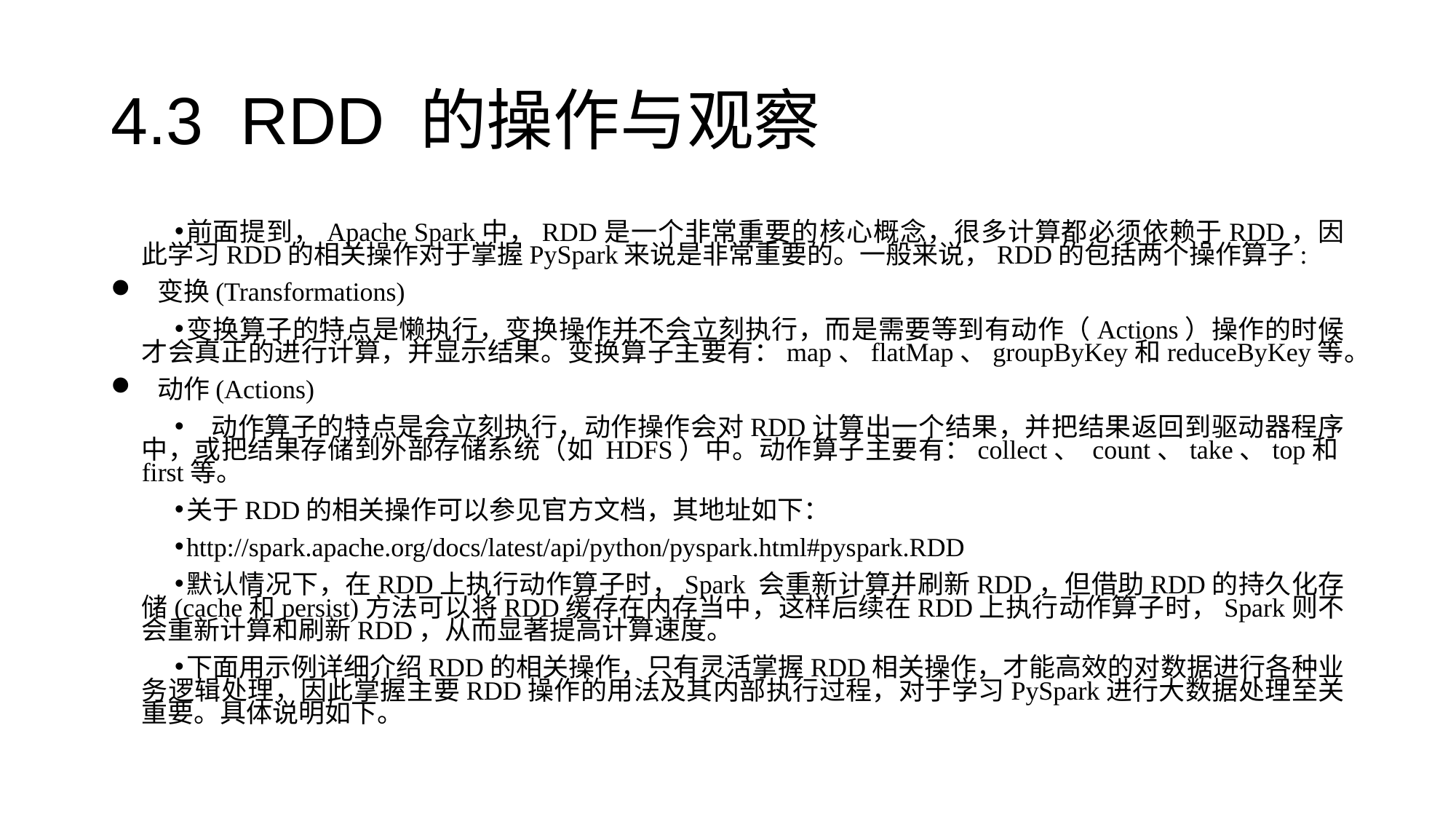

# 4.3  RDD 的操作与观察
前面提到，Apache Spark中，RDD是一个非常重要的核心概念，很多计算都必须依赖于RDD，因此学习RDD的相关操作对于掌握PySpark来说是非常重要的。一般来说，RDD的包括两个操作算子:
变换(Transformations)
变换算子的特点是懒执行，变换操作并不会立刻执行，而是需要等到有动作（Actions）操作的时候才会真正的进行计算，并显示结果。变换算子主要有：map、flatMap、groupByKey和reduceByKey等。
动作(Actions)
   动作算子的特点是会立刻执行，动作操作会对RDD计算出一个结果，并把结果返回到驱动器程序中，或把结果存储到外部存储系统（如 HDFS）中。动作算子主要有：collect、 count、take、top和first等。
关于RDD的相关操作可以参见官方文档，其地址如下：
http://spark.apache.org/docs/latest/api/python/pyspark.html#pyspark.RDD
默认情况下，在RDD上执行动作算子时，Spark 会重新计算并刷新RDD，但借助RDD的持久化存储(cache和persist)方法可以将RDD缓存在内存当中，这样后续在RDD上执行动作算子时，Spark则不会重新计算和刷新RDD，从而显著提高计算速度。
下面用示例详细介绍RDD的相关操作，只有灵活掌握RDD相关操作，才能高效的对数据进行各种业务逻辑处理，因此掌握主要RDD操作的用法及其内部执行过程，对于学习PySpark进行大数据处理至关重要。具体说明如下。